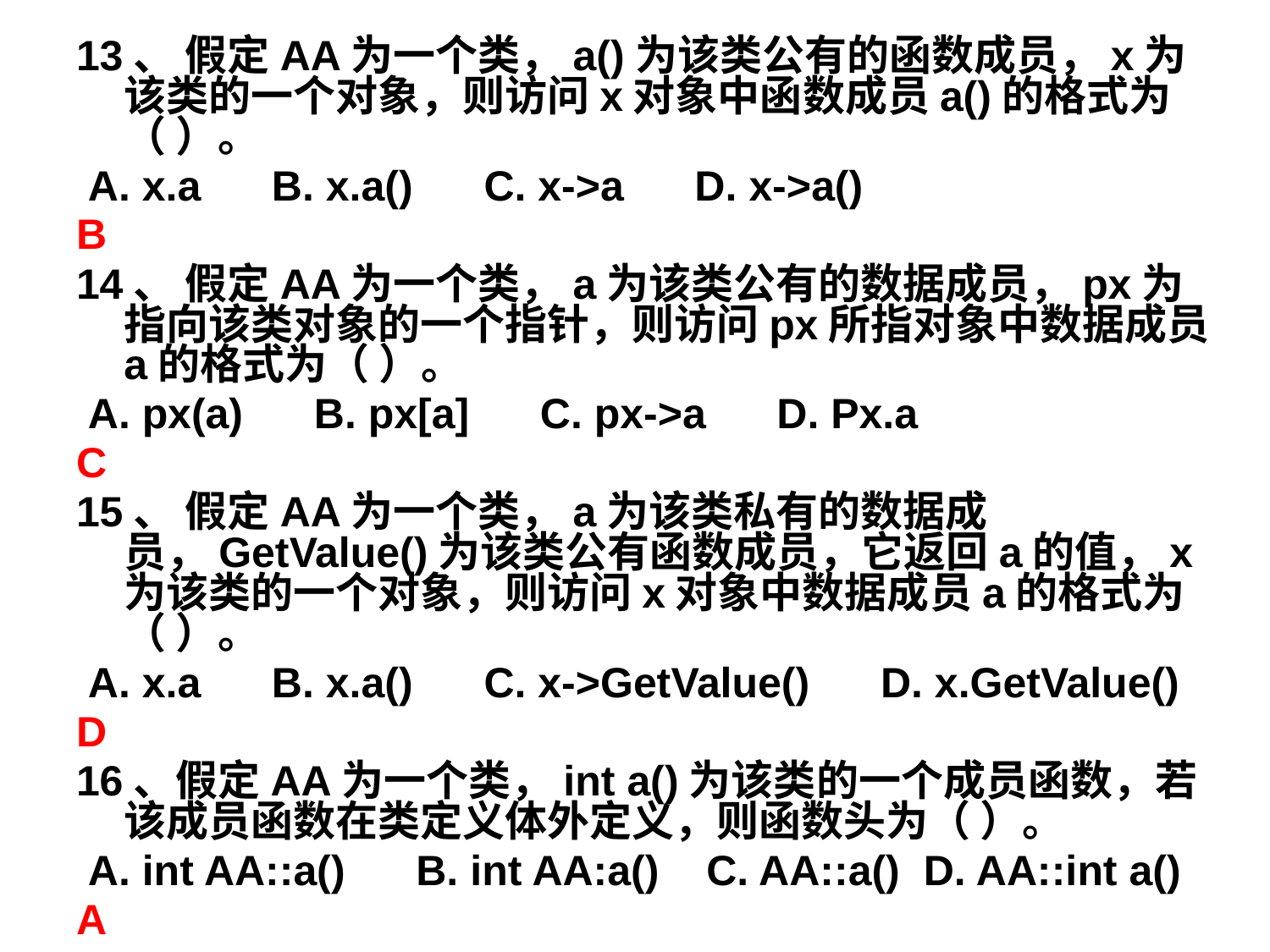

13、 假定AA为一个类，a()为该类公有的函数成员，x为该类的一个对象，则访问x对象中函数成员a()的格式为（ ）。
 A. x.a      B. x.a()      C. x->a      D. x->a()
B
14、 假定AA为一个类，a为该类公有的数据成员，px为指向该类对象的一个指针，则访问px所指对象中数据成员a的格式为（ ）。
 A. px(a)      B. px[a]      C. px->a      D. Px.a
C
15、 假定AA为一个类，a为该类私有的数据成员，GetValue()为该类公有函数成员，它返回a的值，x为该类的一个对象，则访问x对象中数据成员a的格式为（ ）。
 A. x.a      B. x.a()      C. x->GetValue()      D. x.GetValue()
D
16、假定AA为一个类，int a()为该类的一个成员函数，若该成员函数在类定义体外定义，则函数头为（ ）。
 A. int AA::a()      B. int AA:a()    C. AA::a()  D. AA::int a()
A